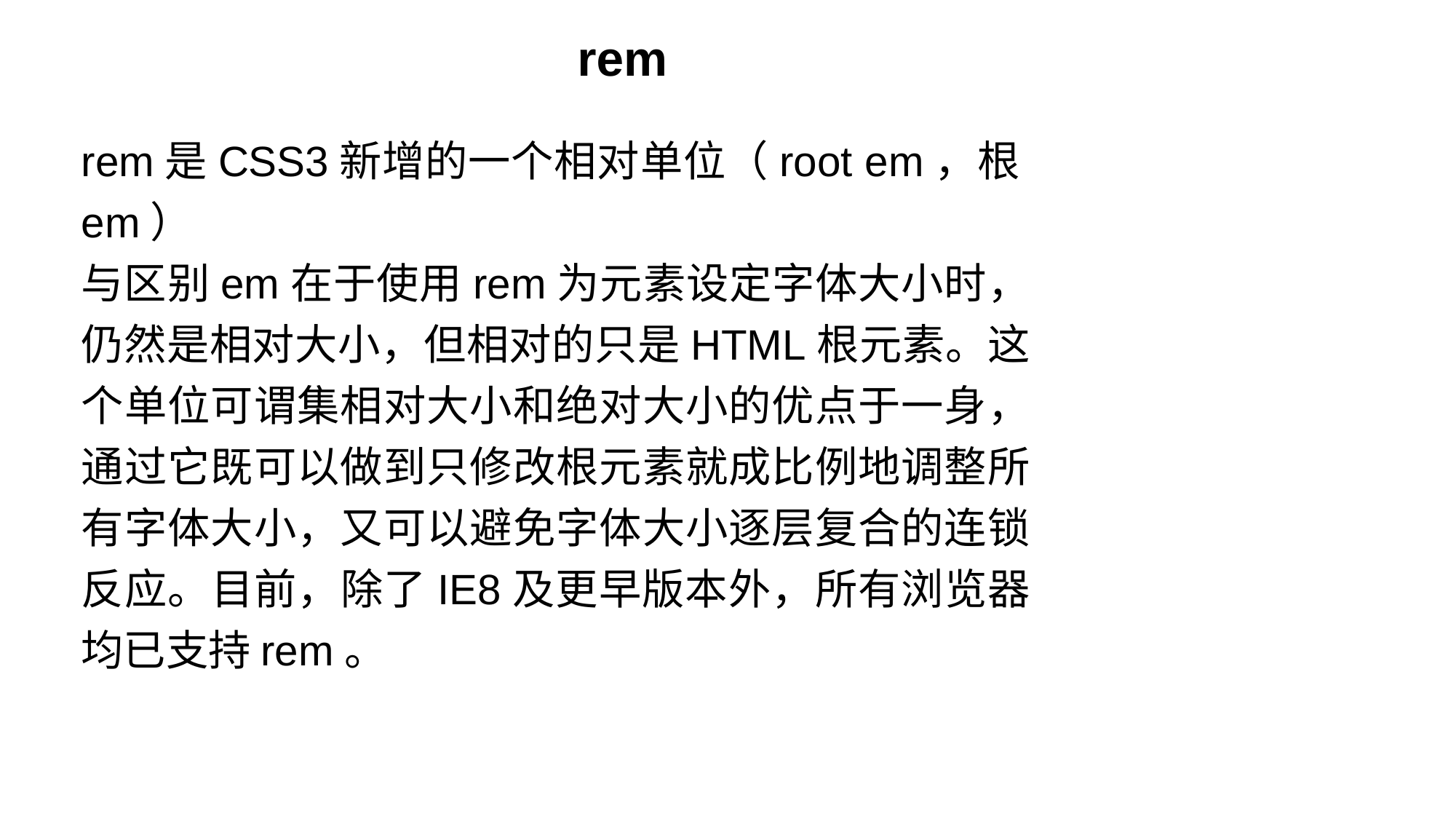

# rem
rem是CSS3新增的一个相对单位（root em，根em）
与区别em在于使用rem为元素设定字体大小时，仍然是相对大小，但相对的只是HTML根元素。这个单位可谓集相对大小和绝对大小的优点于一身，通过它既可以做到只修改根元素就成比例地调整所有字体大小，又可以避免字体大小逐层复合的连锁反应。目前，除了IE8及更早版本外，所有浏览器均已支持rem。